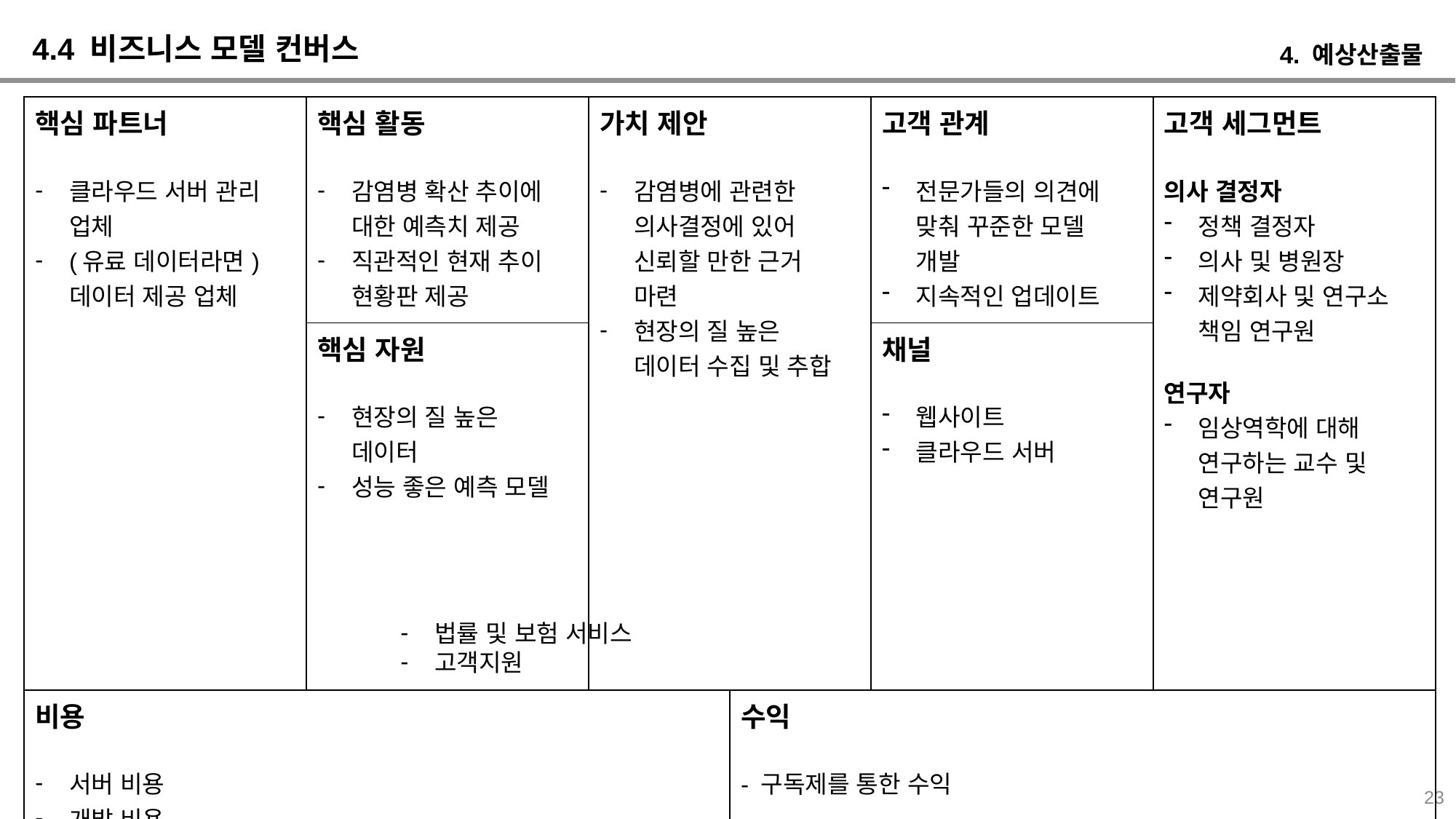

4.4 비즈니스 모델 컨버스
4. 예상산출물
| 핵심 파트너 클라우드 서버 관리 업체 (유료 데이터라면) 데이터 제공 업체 | 핵심 활동 감염병 확산 추이에 대한 예측치 제공 직관적인 현재 추이 현황판 제공 | 가치 제안 감염병에 관련한 의사결정에 있어 신뢰할 만한 근거 마련 현장의 질 높은 데이터 수집 및 추합 |  | 고객 관계 전문가들의 의견에 맞춰 꾸준한 모델 개발 지속적인 업데이트 | 고객 세그먼트 의사 결정자 정책 결정자 의사 및 병원장 제약회사 및 연구소 책임 연구원 연구자 임상역학에 대해 연구하는 교수 및 연구원 |
| --- | --- | --- | --- | --- | --- |
|  | 핵심 자원 현장의 질 높은 데이터 성능 좋은 예측 모델 |  |  | 채널 웹사이트 클라우드 서버 |  |
| 비용 서버 비용 개발 비용 데이터 유지 비용 |  |  | 수익 - 구독제를 통한 수익 |  |  |
법률 및 보험 서비스
고객지원
23